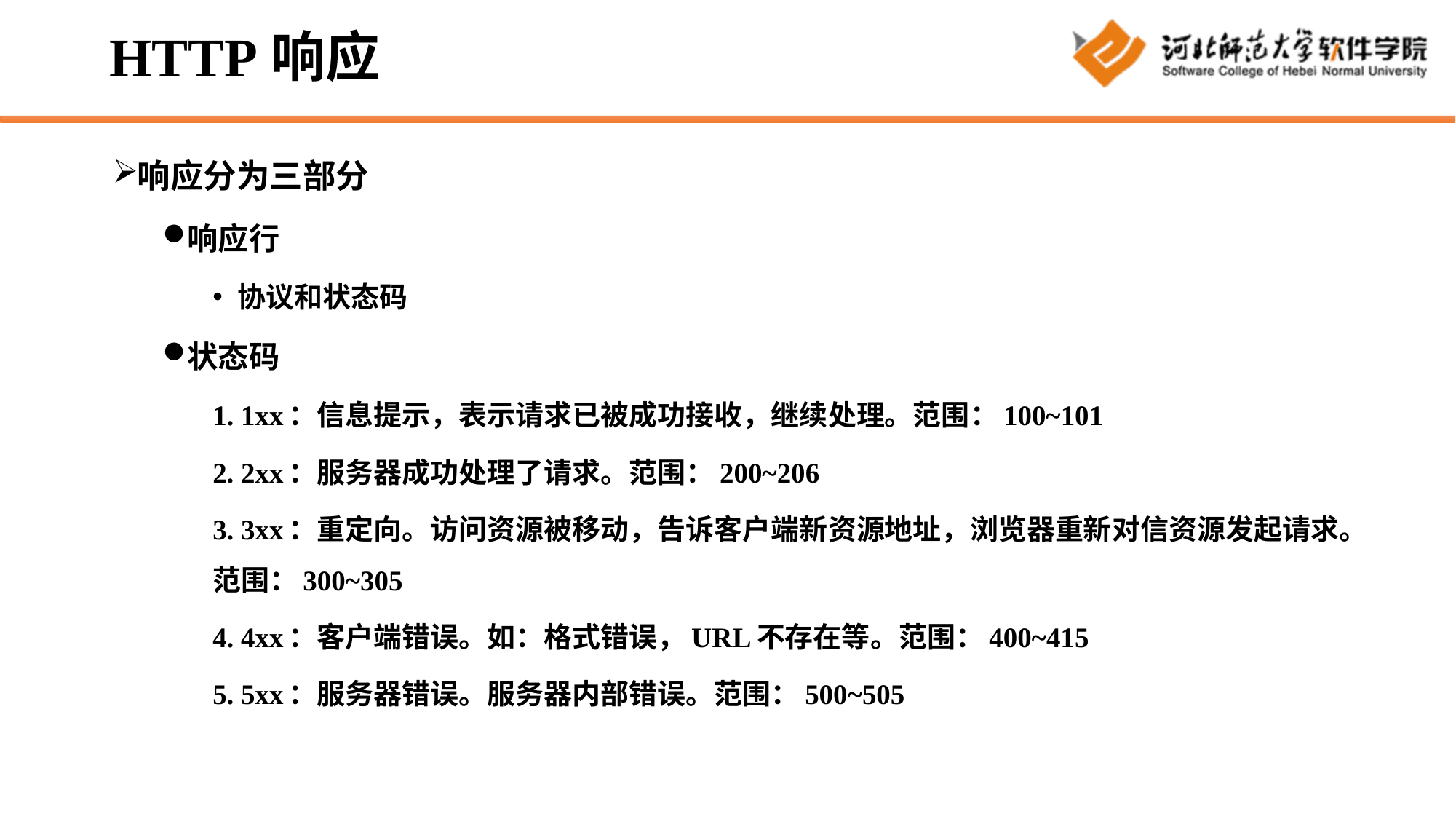

# HTTP响应
响应分为三部分
响应行
协议和状态码
状态码
1. 1xx：信息提示，表示请求已被成功接收，继续处理。范围：100~101
2. 2xx：服务器成功处理了请求。范围：200~206
3. 3xx：重定向。访问资源被移动，告诉客户端新资源地址，浏览器重新对信资源发起请求。范围：300~305
4. 4xx：客户端错误。如：格式错误，URL不存在等。范围：400~415
5. 5xx：服务器错误。服务器内部错误。范围：500~505